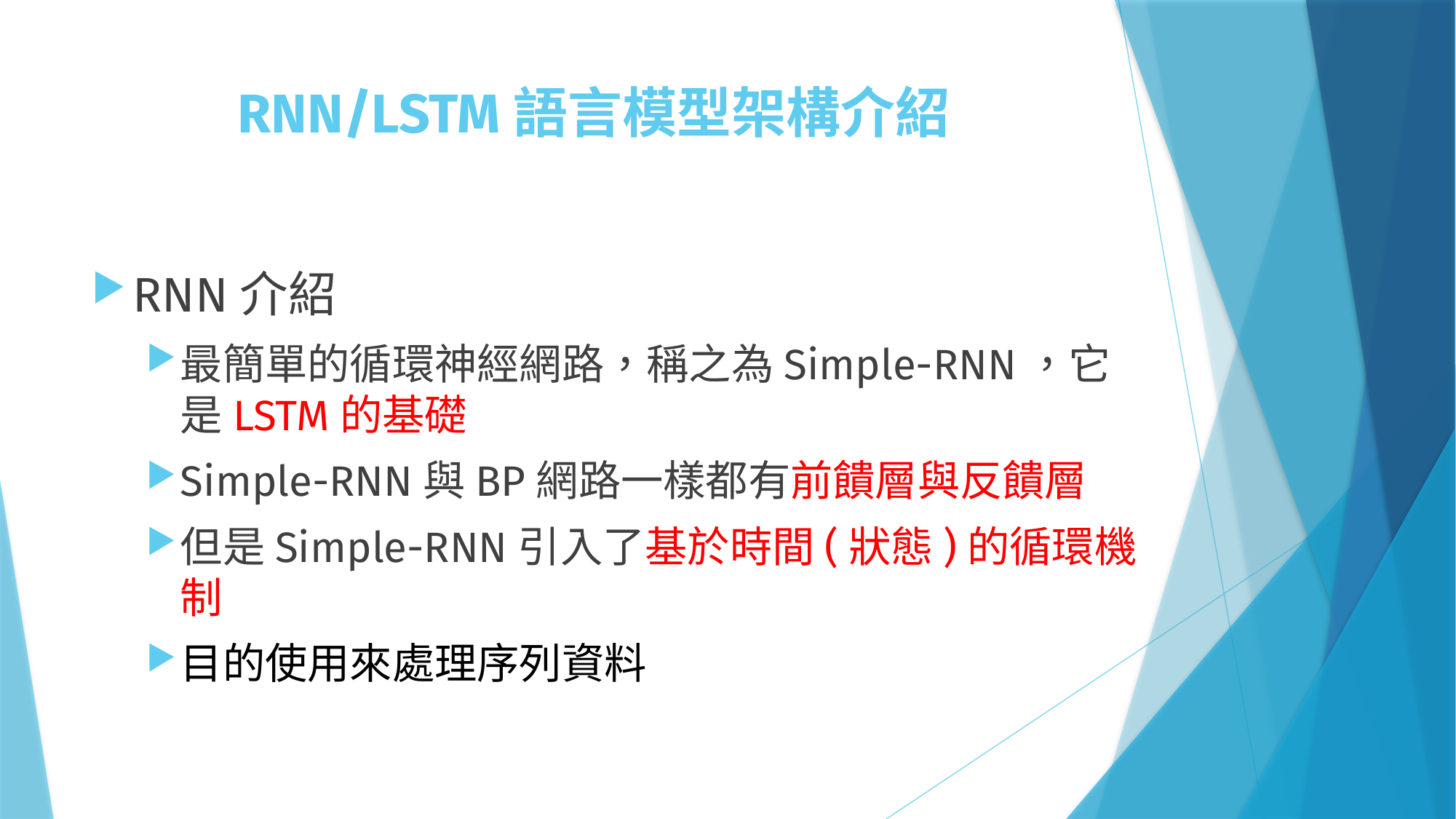

# RNN/LSTM語言模型架構介紹
RNN介紹
最簡單的循環神經網路，稱之為Simple-RNN，它是LSTM的基礎
Simple-RNN與BP網路一樣都有前饋層與反饋層
但是Simple-RNN引入了基於時間(狀態)的循環機制
目的使用來處理序列資料